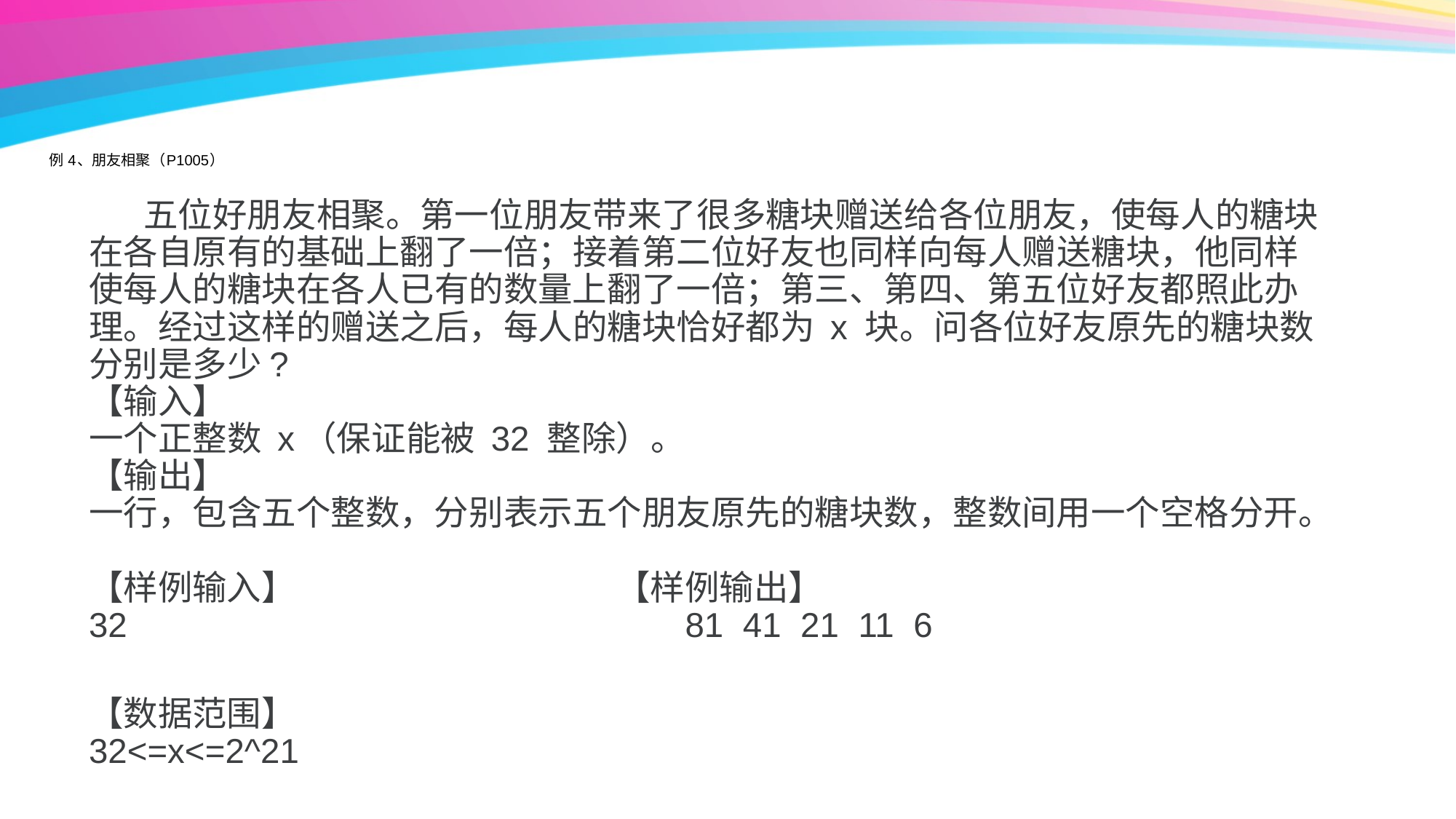

# 例 4、朋友相聚（P1005）
      五位好朋友相聚。第一位朋友带来了很多糖块赠送给各位朋友，使每人的糖块在各自原有的基础上翻了一倍；接着第二位好友也同样向每人赠送糖块，他同样使每人的糖块在各人已有的数量上翻了一倍；第三、第四、第五位好友都照此办理。经过这样的赠送之后，每人的糖块恰好都为 x 块。问各位好友原先的糖块数分别是多少?
【输入】
一个正整数 x（保证能被 32 整除）。
【输出】
一行，包含五个整数，分别表示五个朋友原先的糖块数，整数间用一个空格分开。
【样例输入】                                         【样例输出】
32                                                          81  41  21  11  6
【数据范围】
32<=x<=2^21